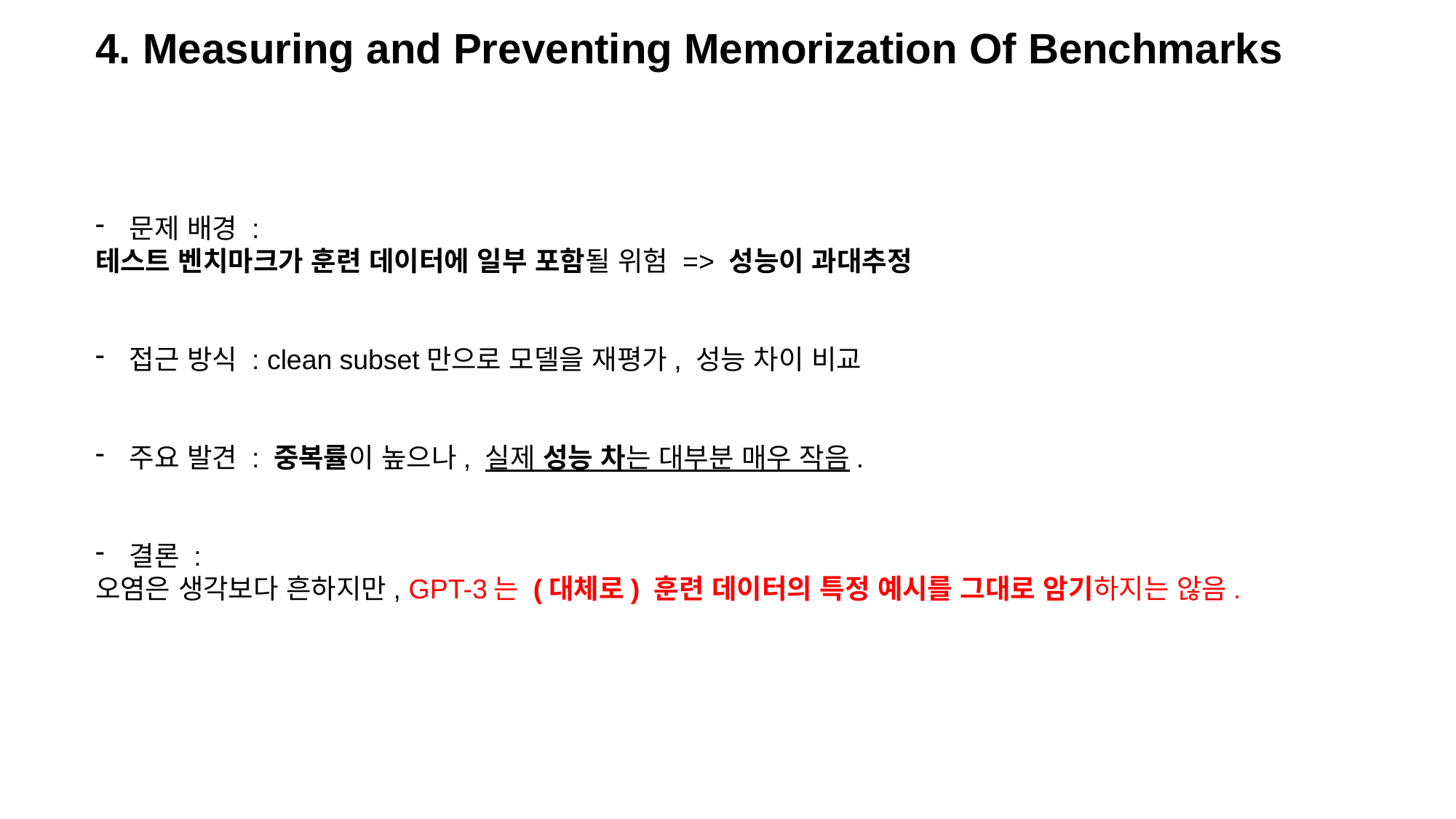

4. Measuring and Preventing Memorization Of Benchmarks
문제 배경 :
테스트 벤치마크가 훈련 데이터에 일부 포함될 위험 => 성능이 과대추정

접근 방식 : clean subset만으로 모델을 재평가, 성능 차이 비교

주요 발견 : 중복률이 높으나, 실제 성능 차는 대부분 매우 작음.

결론 :
오염은 생각보다 흔하지만, GPT-3는 (대체로) 훈련 데이터의 특정 예시를 그대로 암기하지는 않음.